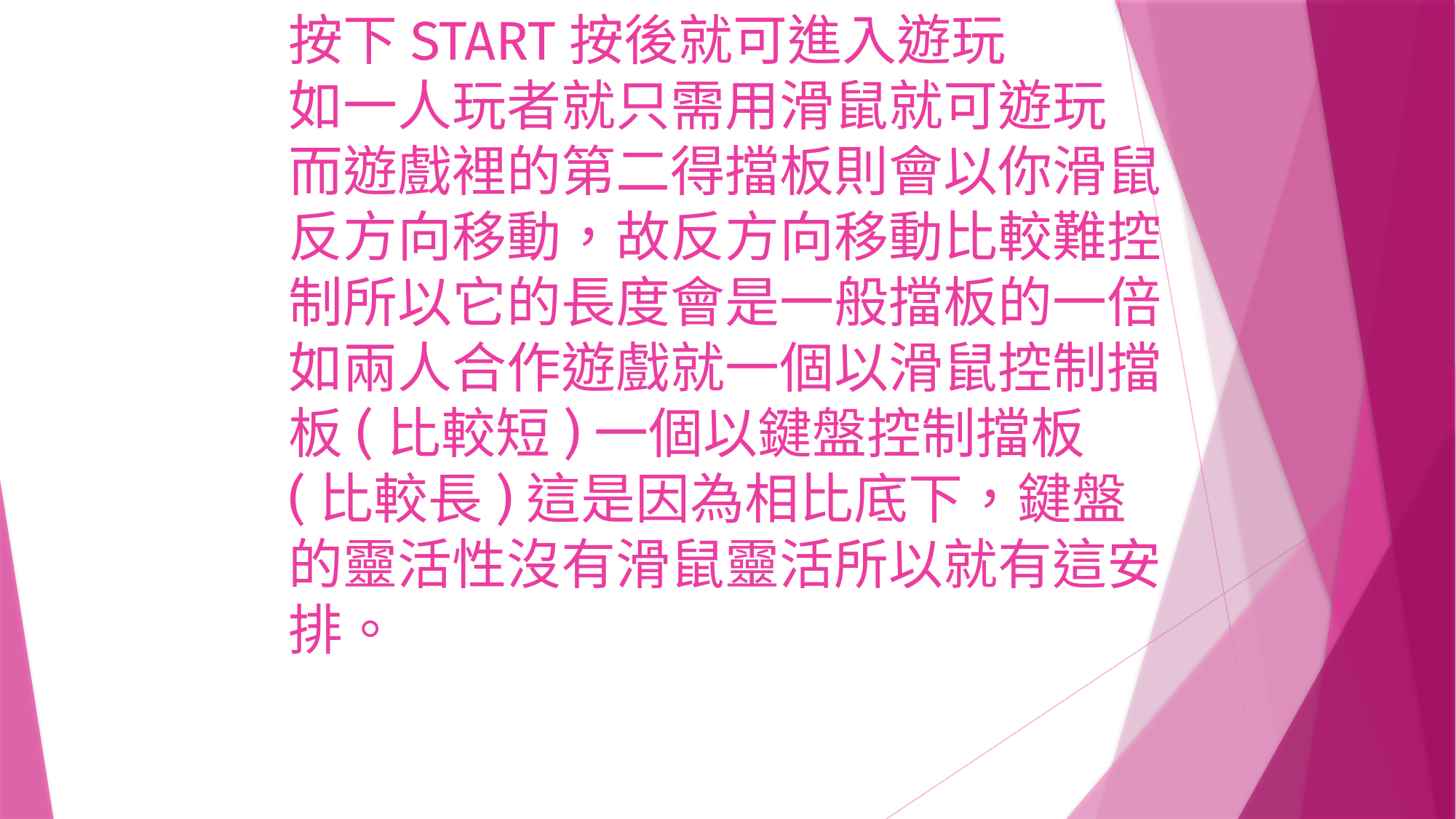

# 按下START按後就可進入遊玩 如一人玩者就只需用滑鼠就可遊玩 而遊戲裡的第二得擋板則會以你滑鼠反方向移動，故反方向移動比較難控制所以它的長度會是一般擋板的一倍 如兩人合作遊戲就一個以滑鼠控制擋板(比較短)一個以鍵盤控制擋板(比較長)這是因為相比底下，鍵盤的靈活性沒有滑鼠靈活所以就有這安排。